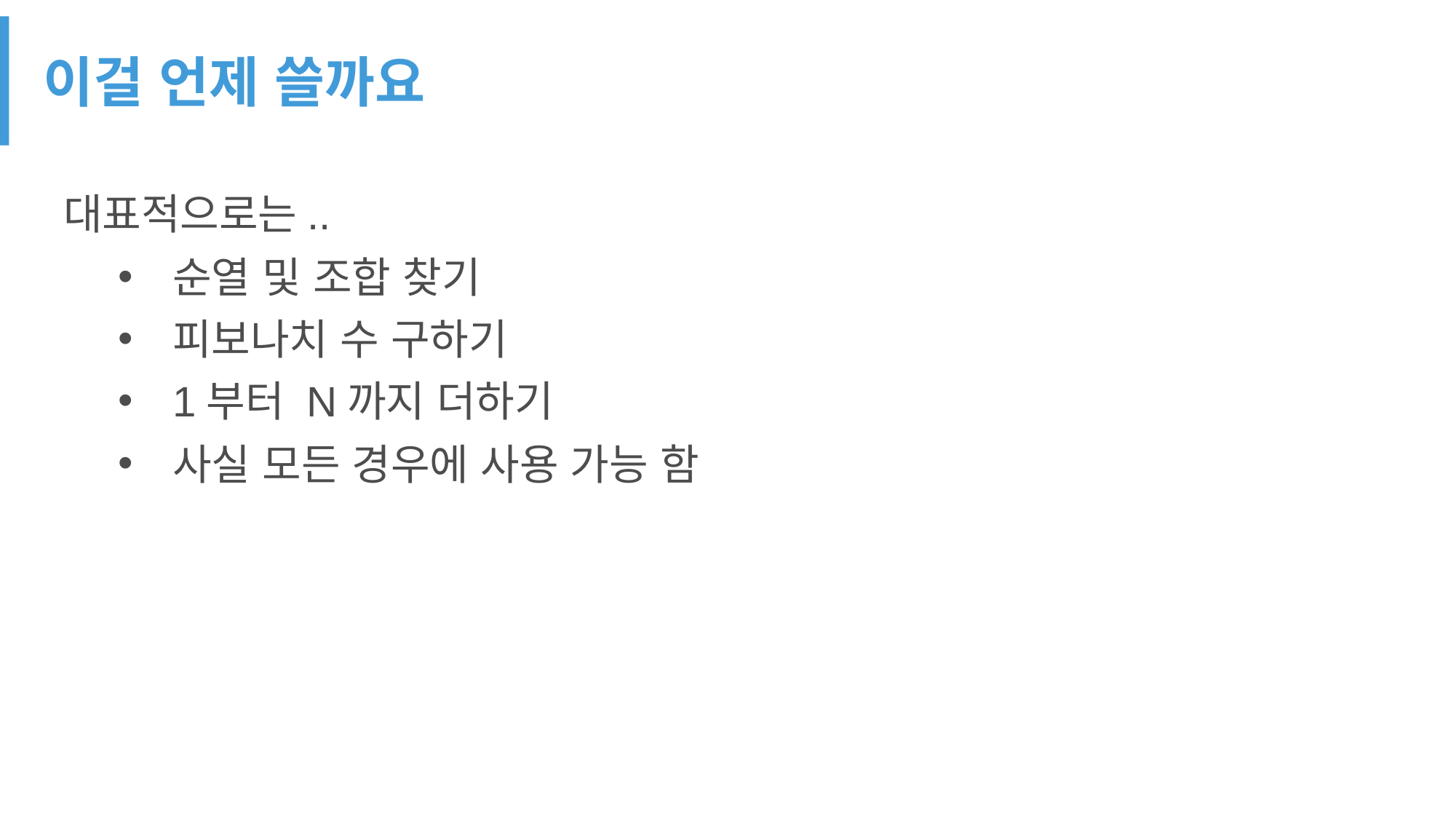

이걸 언제 쓸까요
대표적으로는..
순열 및 조합 찾기
피보나치 수 구하기
1부터 N까지 더하기
사실 모든 경우에 사용 가능 함